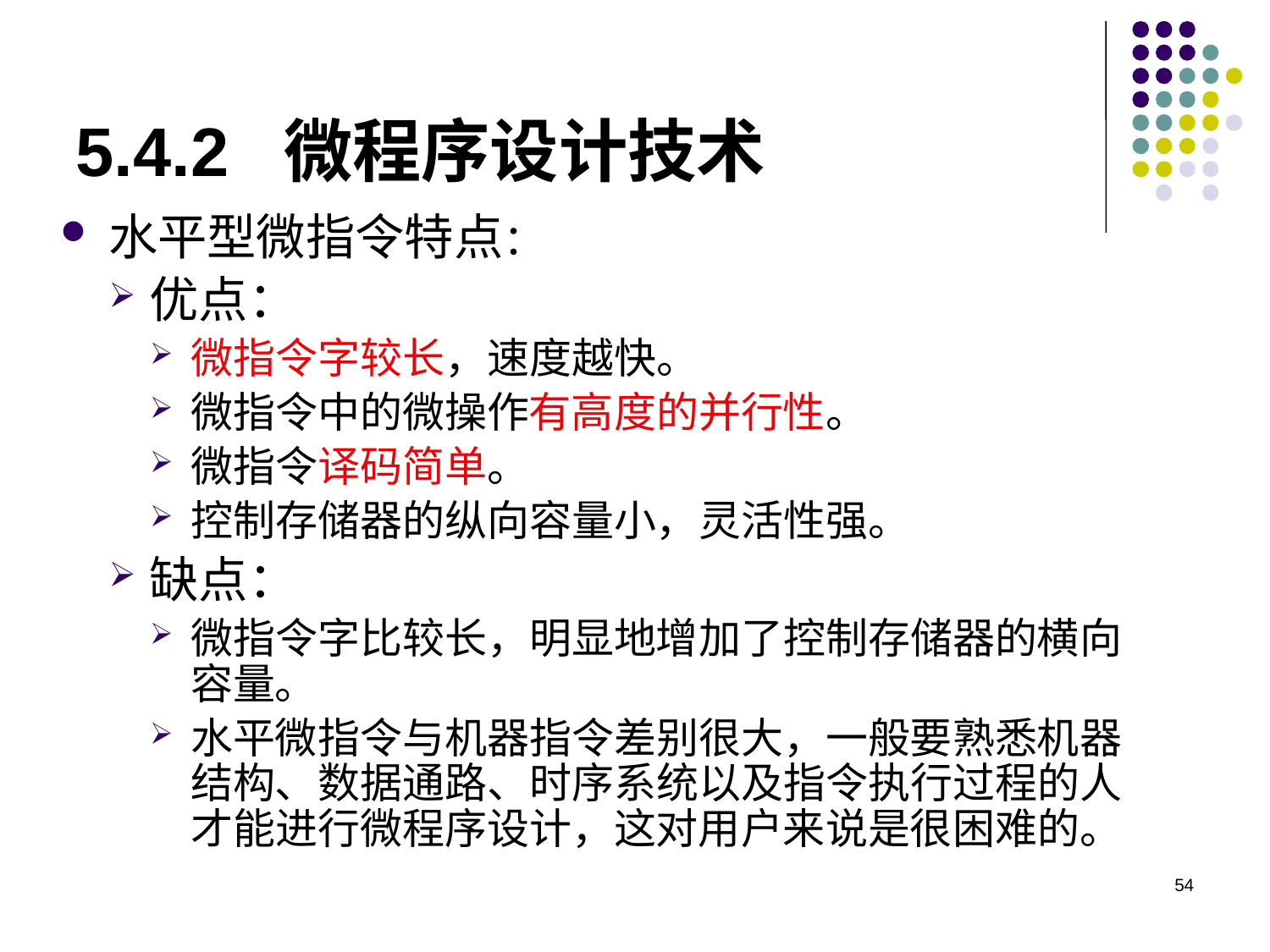

5.4.2  微程序设计技术
水平型微指令特点：
优点：
微指令字较长，速度越快。
微指令中的微操作有高度的并行性。
微指令译码简单。
控制存储器的纵向容量小，灵活性强。
缺点：
微指令字比较长，明显地增加了控制存储器的横向容量。
水平微指令与机器指令差别很大，一般要熟悉机器结构、数据通路、时序系统以及指令执行过程的人才能进行微程序设计，这对用户来说是很困难的。
54